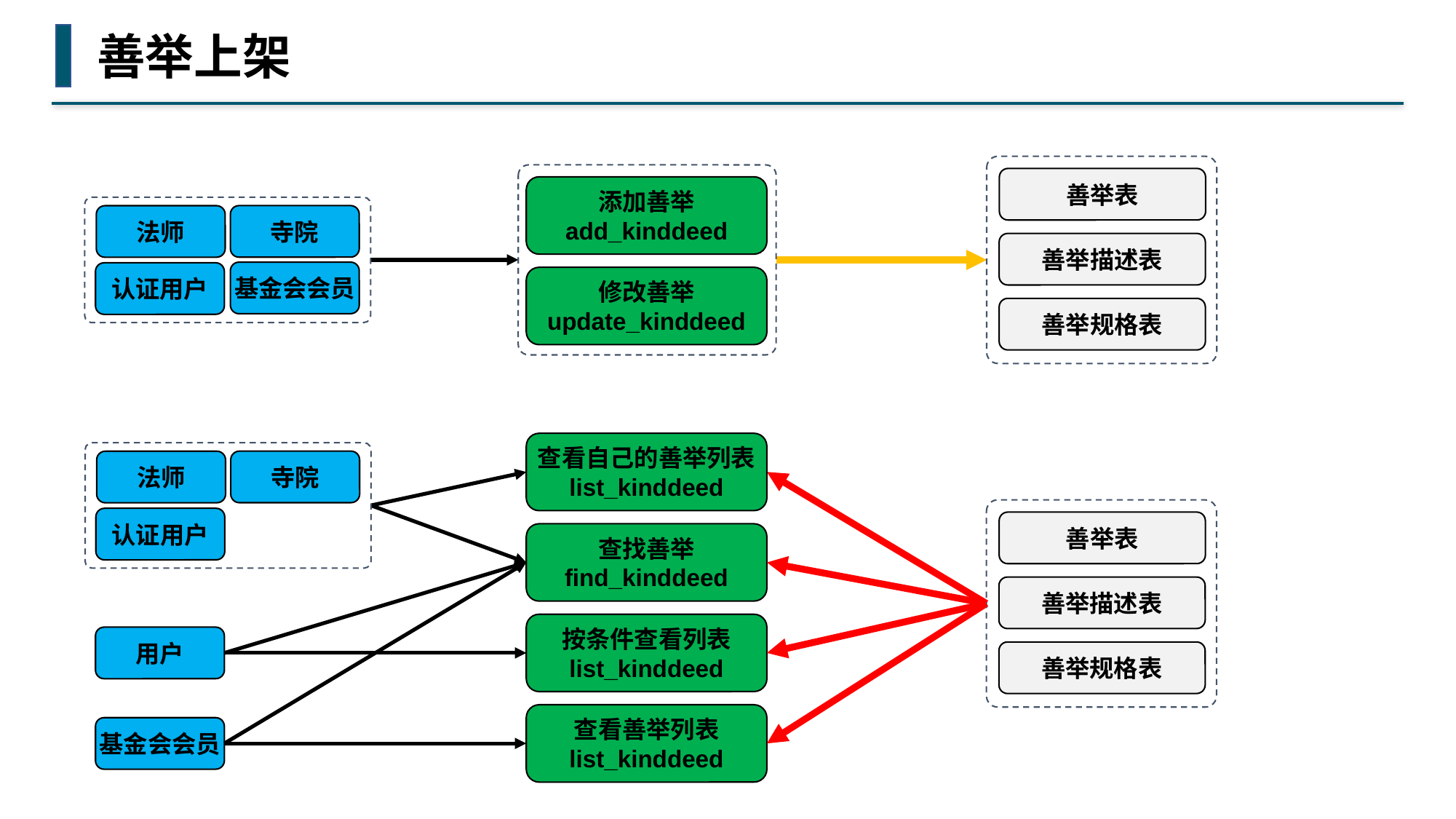

善举上架

善举表
善举描述表
善举规格表

添加善举
add_kinddeed
修改善举
update_kinddeed

寺院
法师
基金会会员
认证用户
查看自己的善举列表
list_kinddeed

寺院
法师
认证用户

善举表
善举描述表
善举规格表
查找善举
find_kinddeed
按条件查看列表
list_kinddeed
用户
查看善举列表
list_kinddeed
基金会会员